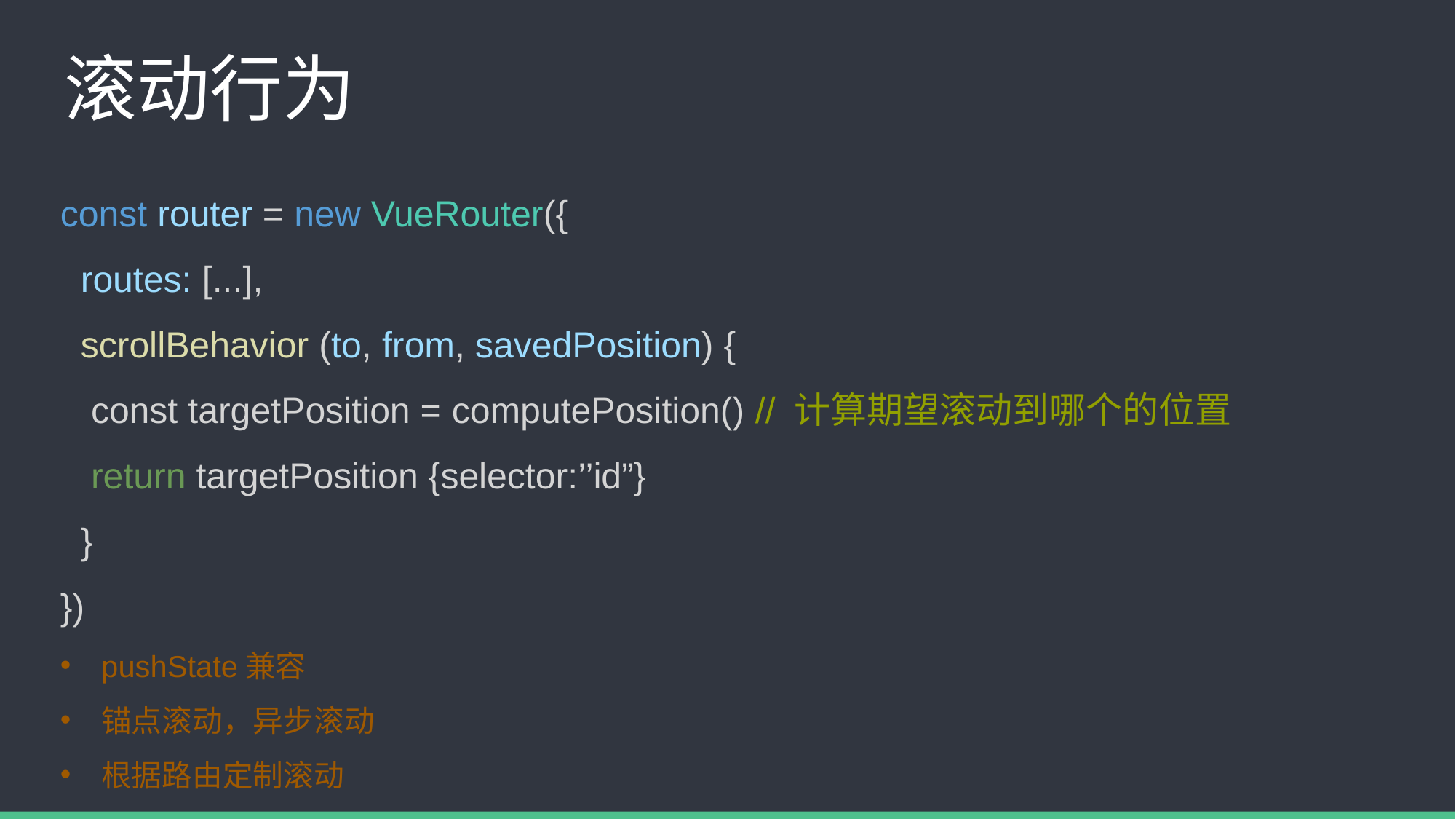

# 滚动行为
const router = new VueRouter({
  routes: [...],
  scrollBehavior (to, from, savedPosition) {
   const targetPosition = computePosition() // 计算期望滚动到哪个的位置
   return targetPosition {selector:’’id”}
  }
})
pushState兼容
锚点滚动，异步滚动
根据路由定制滚动